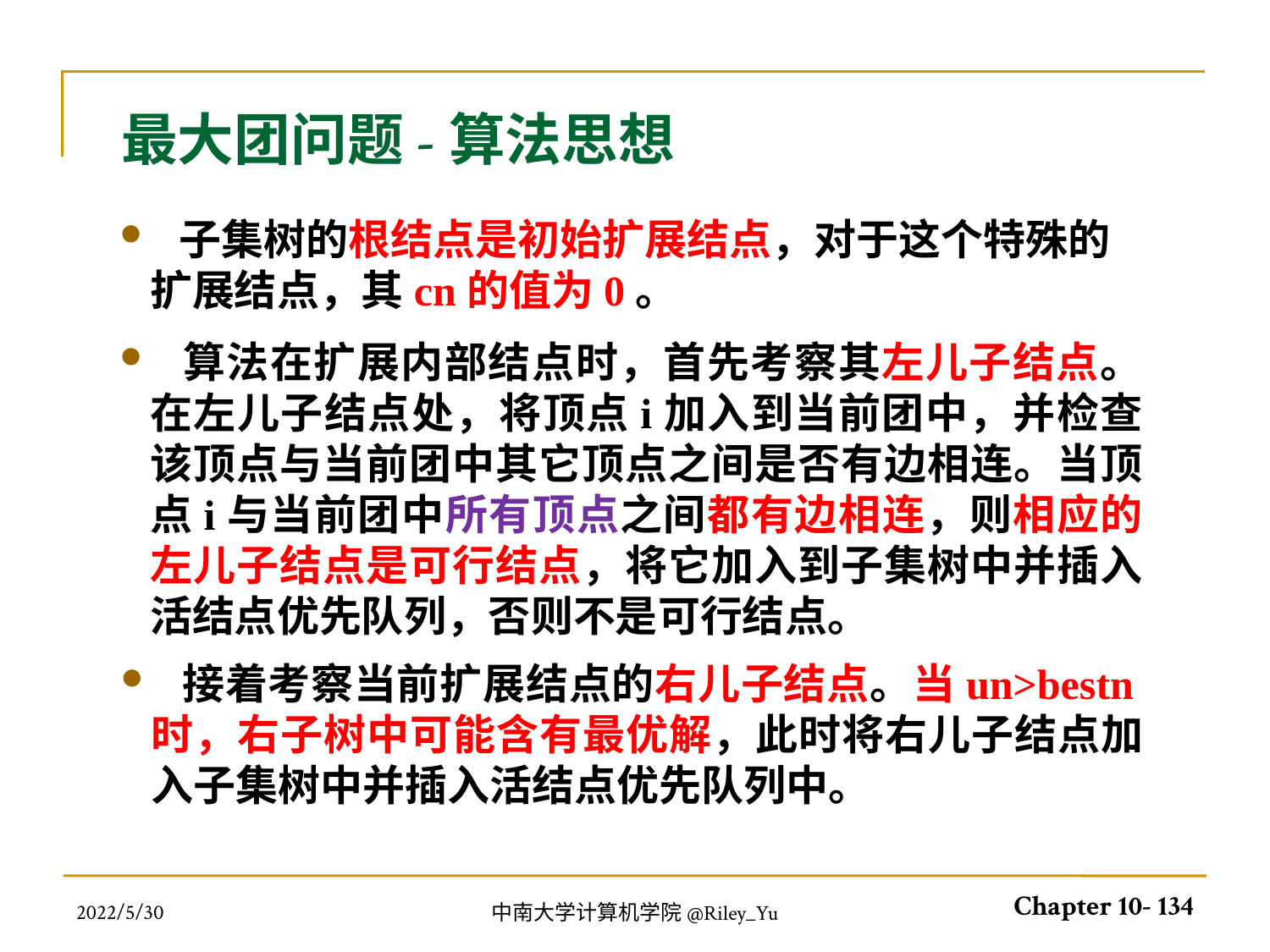

# 最大团问题-算法思想
  子集树的根结点是初始扩展结点，对于这个特殊的扩展结点，其cn的值为0。
  算法在扩展内部结点时，首先考察其左儿子结点。在左儿子结点处，将顶点i加入到当前团中，并检查该顶点与当前团中其它顶点之间是否有边相连。当顶点i与当前团中所有顶点之间都有边相连，则相应的左儿子结点是可行结点，将它加入到子集树中并插入活结点优先队列，否则不是可行结点。
  接着考察当前扩展结点的右儿子结点。当un>bestn时，右子树中可能含有最优解，此时将右儿子结点加入子集树中并插入活结点优先队列中。
2022/5/30
Chapter 10- 134
中南大学计算机学院@Riley_Yu